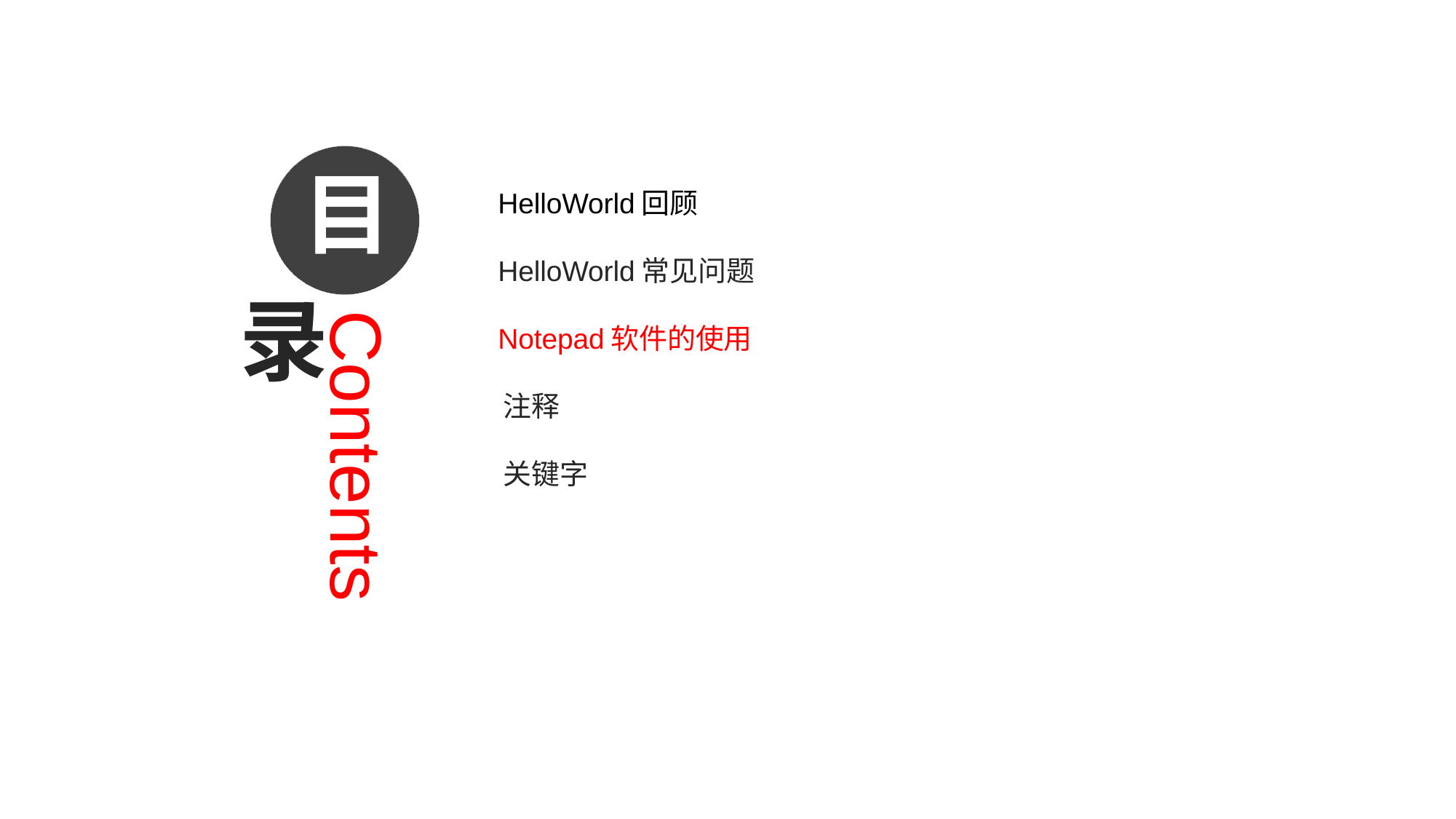

HelloWorld回顾
 HelloWorld常见问题
 Notepad软件的使用
 注释
 关键字
目
录
Contents